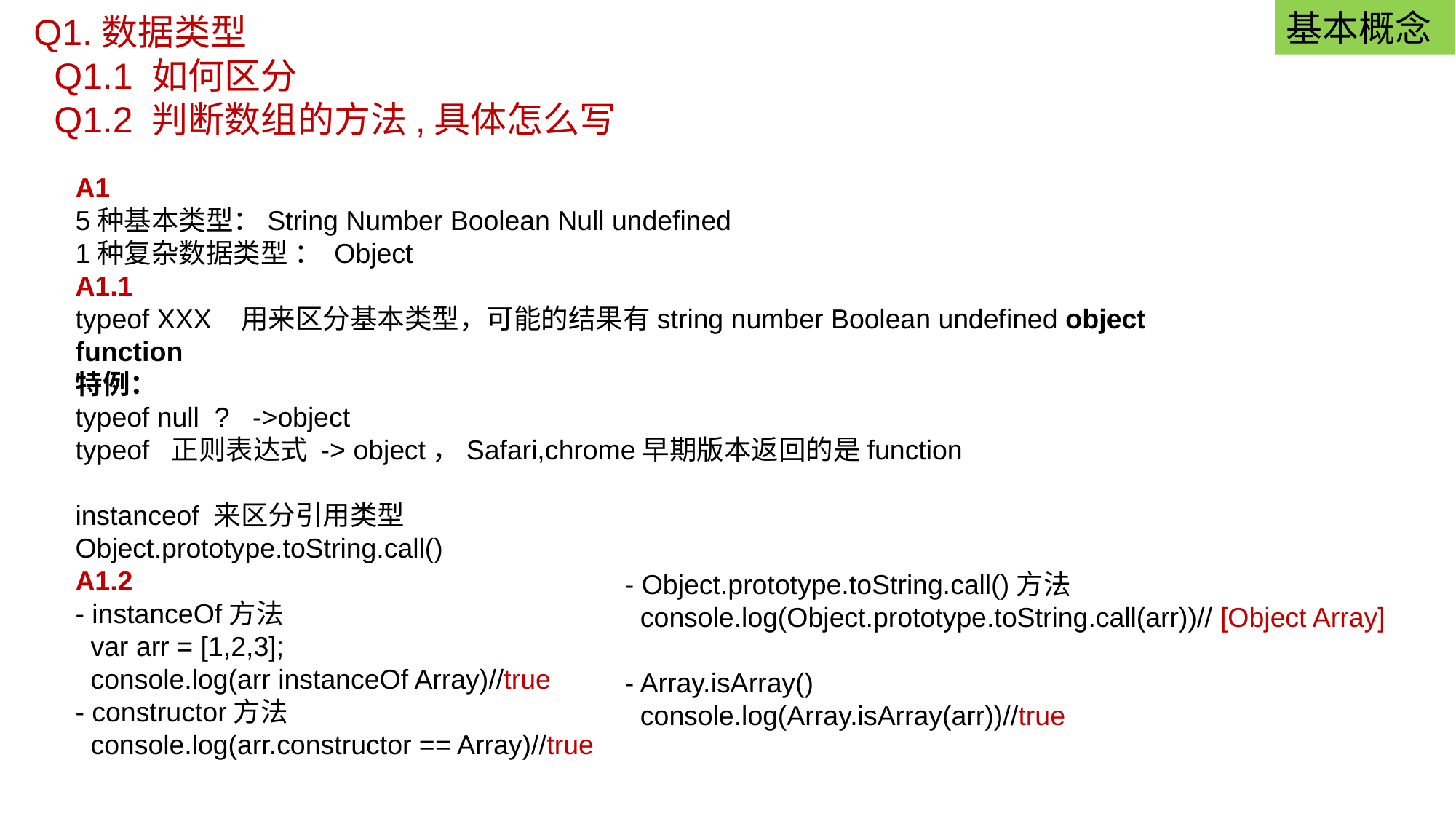

基本概念
Q1.数据类型
  Q1.1 如何区分
  Q1.2 判断数组的方法,具体怎么写
A1
5种基本类型：String Number Boolean Null undefined
1种复杂数据类型 ： Object
A1.1
typeof XXX   用来区分基本类型，可能的结果有string number Boolean undefined object  function
特例：
typeof null  ?   ->object
typeof  正则表达式 -> object，Safari,chrome早期版本返回的是function

instanceof 来区分引用类型
Object.prototype.toString.call()
A1.2
- instanceOf方法
  var arr = [1,2,3];
  console.log(arr instanceOf Array)//true
- constructor方法
  console.log(arr.constructor == Array)//true
- Object.prototype.toString.call()方法
  console.log(Object.prototype.toString.call(arr))// [Object Array]

- Array.isArray()
  console.log(Array.isArray(arr))//true